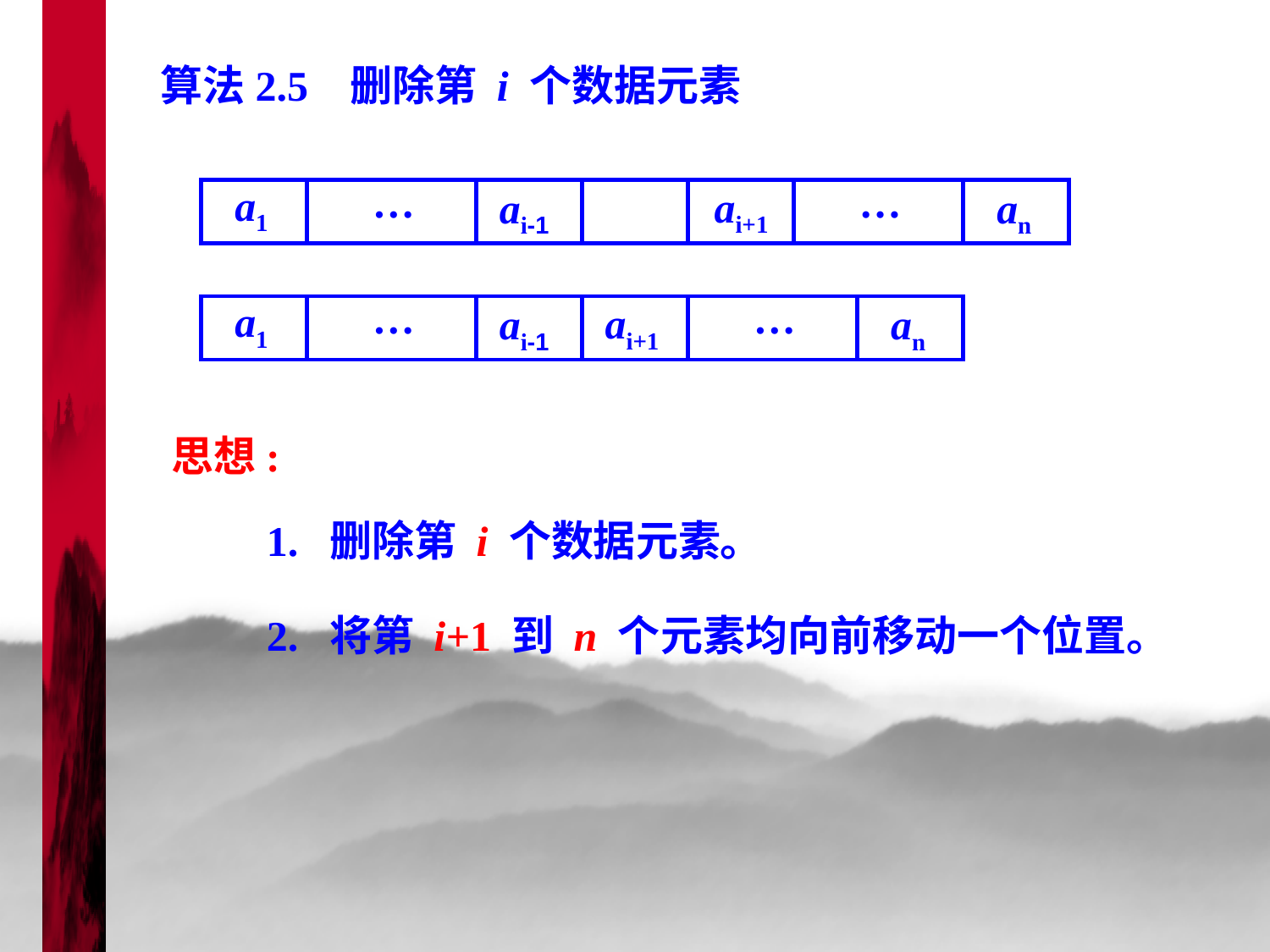

算法2.5   删除第 i 个数据元素
…
…
a1
ai+1
ai-1
an

ai

…
…
a1
ai+1
ai-1
an

思想:
1.  删除第 i 个数据元素。
2.  将第 i+1 到 n 个元素均向前移动一个位置。